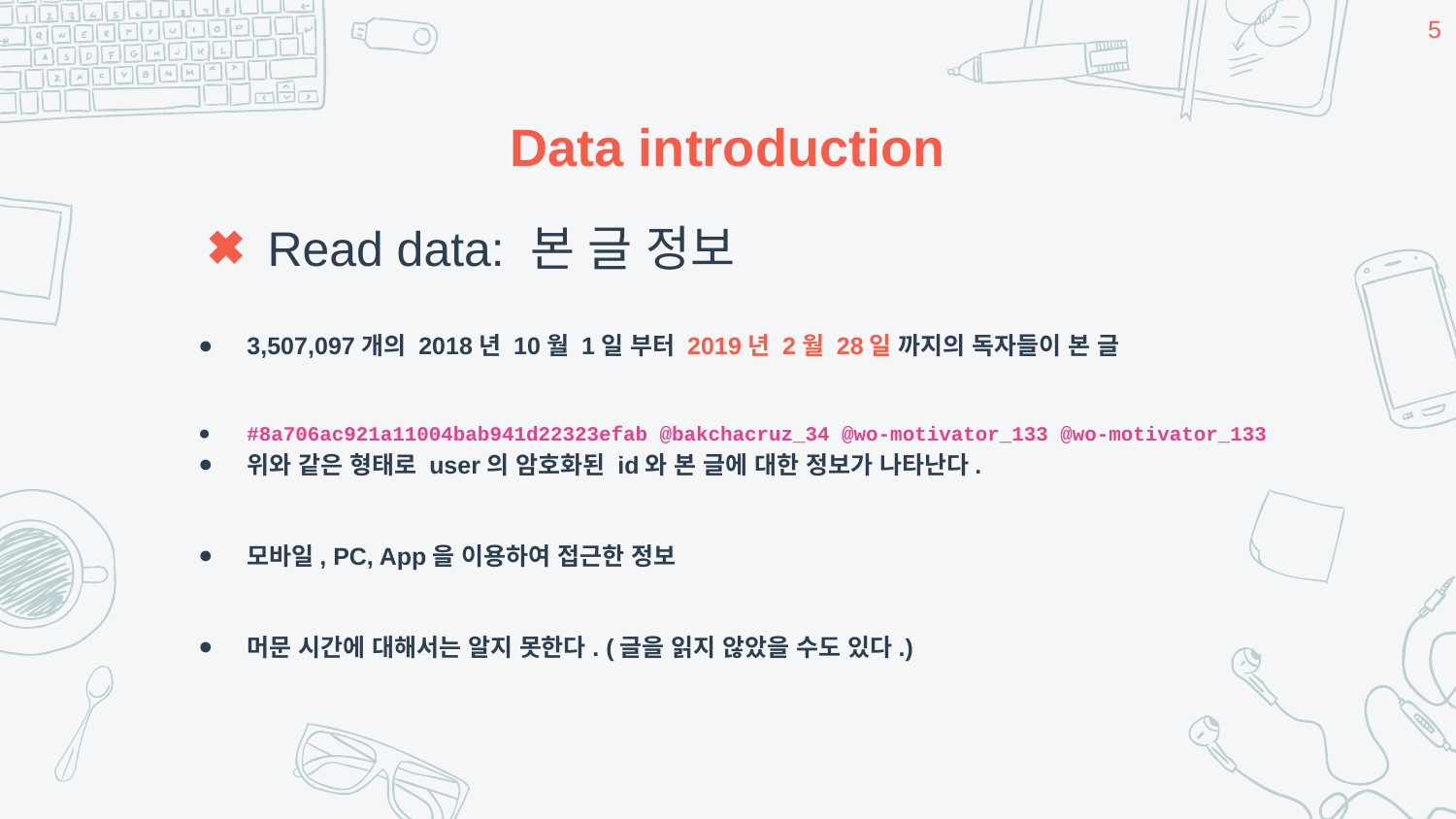

5
# Data introduction
Read data: 본 글 정보

3,507,097개의 2018년 10월 1일 부터 2019년 2월 28일 까지의 독자들이 본 글

#8a706ac921a11004bab941d22323efab @bakchacruz_34 @wo-motivator_133 @wo-motivator_133
위와 같은 형태로 user의 암호화된 id와 본 글에 대한 정보가 나타난다.

모바일, PC, App을 이용하여 접근한 정보

머문 시간에 대해서는 알지 못한다. (글을 읽지 않았을 수도 있다.)